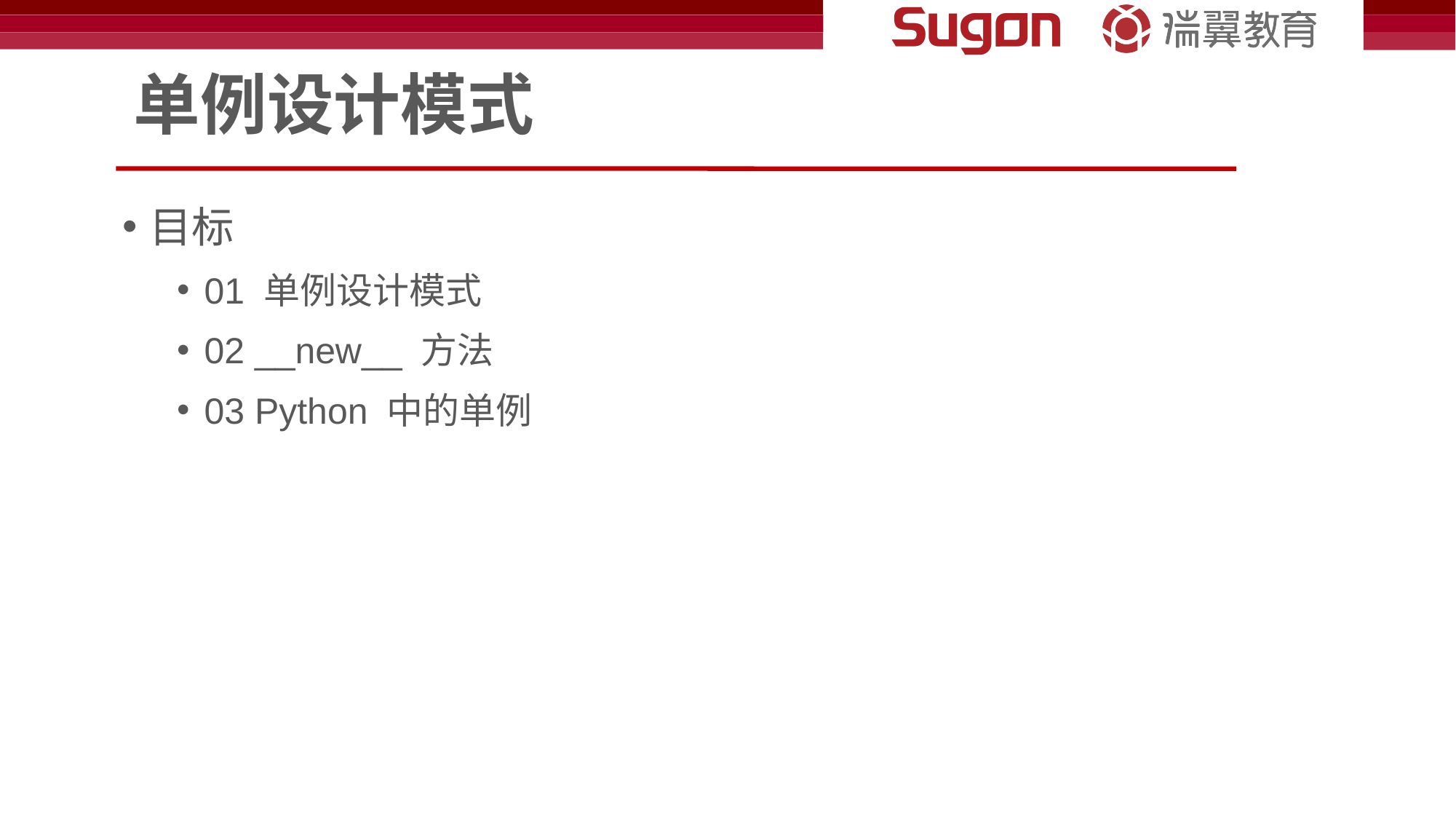

# 单例设计模式
目标
01 单例设计模式
02 __new__ 方法
03 Python 中的单例